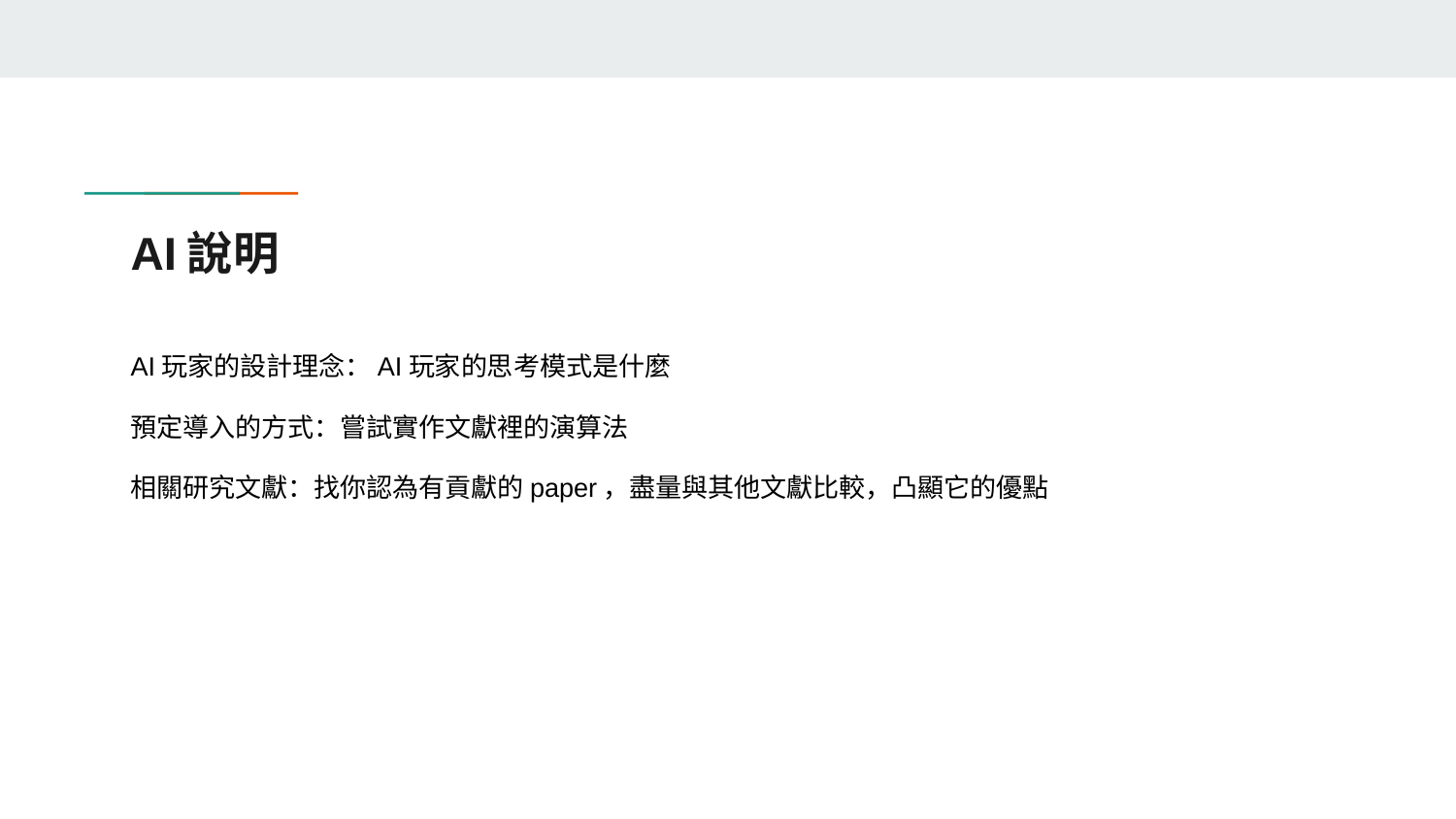

# AI說明
AI玩家的設計理念：AI玩家的思考模式是什麼
預定導入的方式：嘗試實作文獻裡的演算法
相關研究文獻：找你認為有貢獻的paper，盡量與其他文獻比較，凸顯它的優點